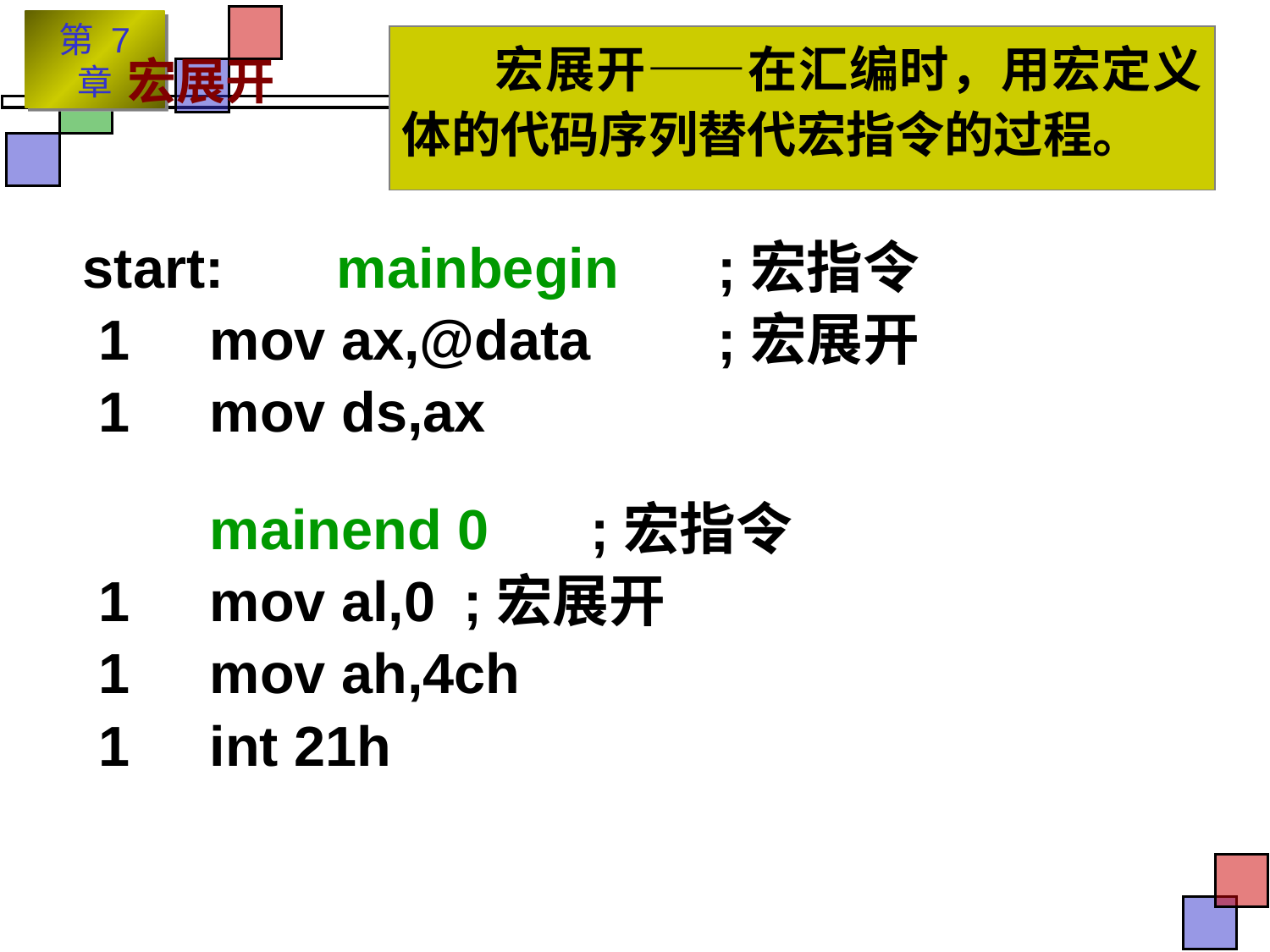

宏展开——在汇编时，用宏定义体的代码序列替代宏指令的过程。
# 宏展开
start:	mainbegin	;宏指令
 1	mov ax,@data	;宏展开
 1	mov ds,ax
	mainend 0	;宏指令
 1	mov al,0	;宏展开
 1	mov ah,4ch
 1	int 21h